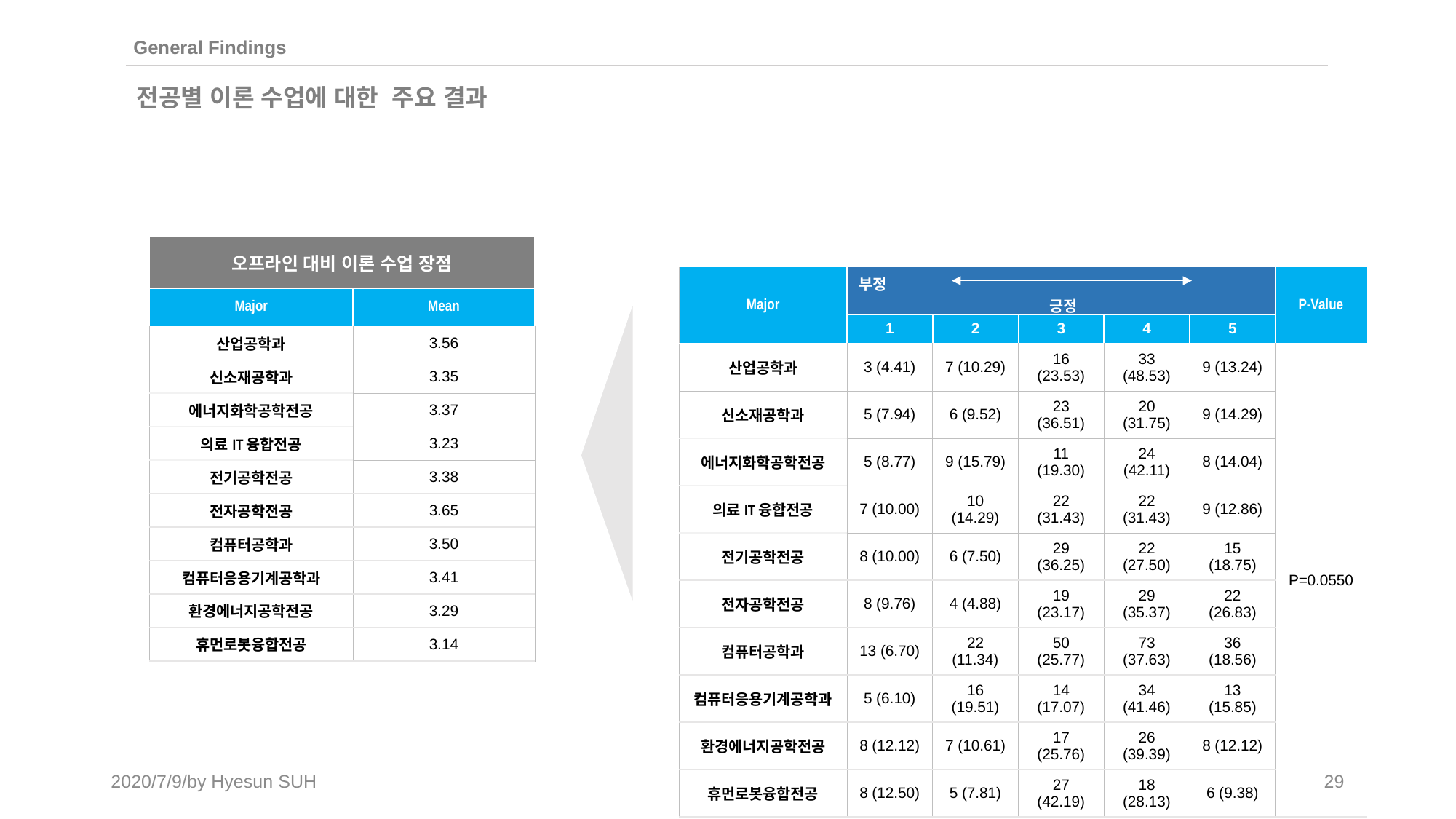

General Findings
전공별 이론 수업에 대한  주요 결과
| 오프라인 대비 이론 수업 장점 |  |
| --- | --- |
| Major | Mean |
| 산업공학과 | 3.56 |
| 신소재공학과 | 3.35 |
| 에너지화학공학전공 | 3.37 |
| 의료IT융합전공 | 3.23 |
| 전기공학전공 | 3.38 |
| 전자공학전공 | 3.65 |
| 컴퓨터공학과 | 3.50 |
| 컴퓨터응용기계공학과 | 3.41 |
| 환경에너지공학전공 | 3.29 |
| 휴먼로봇융합전공 | 3.14 |
| Major | 부정 긍정 |  |  |  |  | P-Value |
| --- | --- | --- | --- | --- | --- | --- |
|  | 1 | 2 | 3 | 4 | 5 |  |
| 산업공학과 | 3 (4.41) | 7 (10.29) | 16 (23.53) | 33 (48.53) | 9 (13.24) | P=0.0550 |
| 신소재공학과 | 5 (7.94) | 6 (9.52) | 23 (36.51) | 20 (31.75) | 9 (14.29) |  |
| 에너지화학공학전공 | 5 (8.77) | 9 (15.79) | 11 (19.30) | 24 (42.11) | 8 (14.04) |  |
| 의료IT융합전공 | 7 (10.00) | 10 (14.29) | 22 (31.43) | 22 (31.43) | 9 (12.86) |  |
| 전기공학전공 | 8 (10.00) | 6 (7.50) | 29 (36.25) | 22 (27.50) | 15 (18.75) |  |
| 전자공학전공 | 8 (9.76) | 4 (4.88) | 19 (23.17) | 29 (35.37) | 22 (26.83) |  |
| 컴퓨터공학과 | 13 (6.70) | 22 (11.34) | 50 (25.77) | 73 (37.63) | 36 (18.56) |  |
| 컴퓨터응용기계공학과 | 5 (6.10) | 16 (19.51) | 14 (17.07) | 34 (41.46) | 13 (15.85) |  |
| 환경에너지공학전공 | 8 (12.12) | 7 (10.61) | 17 (25.76) | 26 (39.39) | 8 (12.12) |  |
| 휴먼로봇융합전공 | 8 (12.50) | 5 (7.81) | 27 (42.19) | 18 (28.13) | 6 (9.38) |  |

2020/7/9/by Hyesun SUH
29